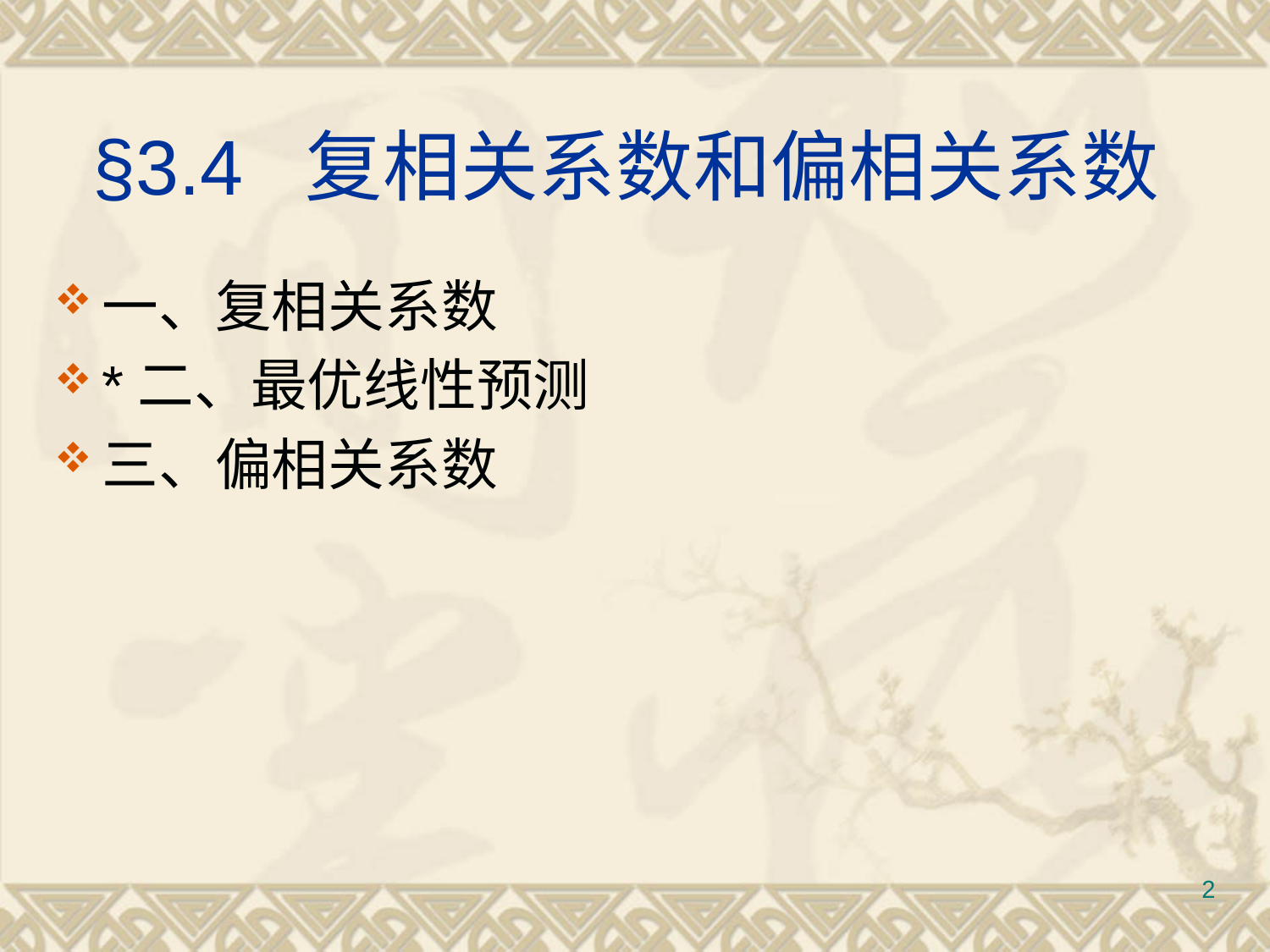

# §3.4  复相关系数和偏相关系数
一、复相关系数
*二、最优线性预测
三、偏相关系数
2